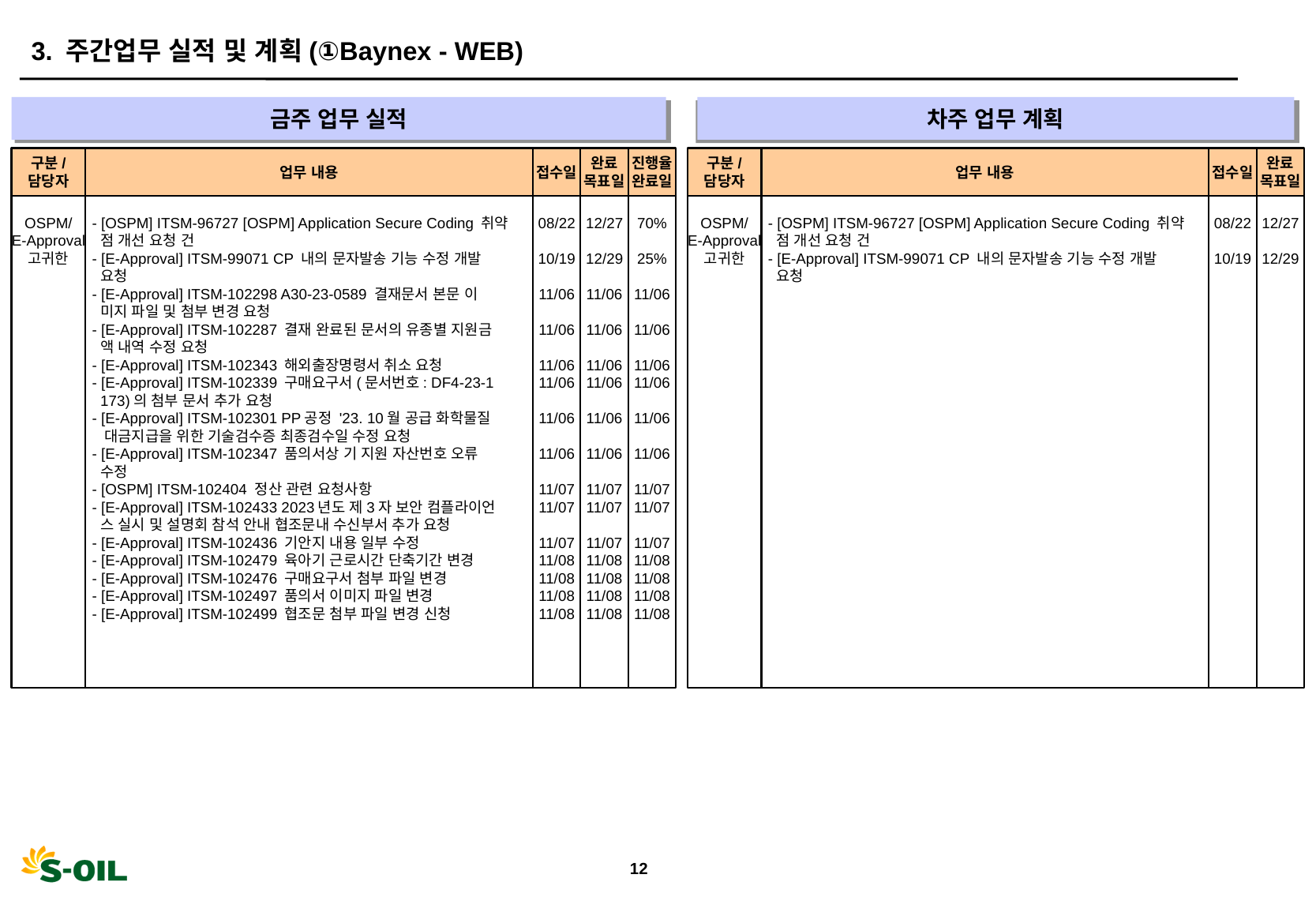

3. 주간업무 실적 및 계획(①Baynex - WEB)
금주 업무 실적
차주 업무 계획
" "
" "
구분/
담당자
업무 내용
접수일
완료
목표일
진행율
완료일
구분/
담당자
업무 내용
접수일
완료
목표일
OSPM/
E-Approval
고귀한

- [OSPM] ITSM-96727 [OSPM] Application Secure Coding 취약
  점 개선 요청 건
- [E-Approval] ITSM-99071 CP 내의 문자발송 기능 수정 개발
  요청
- [E-Approval] ITSM-102298 A30-23-0589 결재문서 본문 이
  미지 파일 및 첨부 변경 요청
- [E-Approval] ITSM-102287 결재 완료된 문서의 유종별 지원금
  액 내역 수정 요청
- [E-Approval] ITSM-102343 해외출장명령서 취소 요청
- [E-Approval] ITSM-102339 구매요구서(문서번호: DF4-23-1
  173)의 첨부 문서 추가 요청
- [E-Approval] ITSM-102301 PP공정 '23. 10월 공급 화학물질
   대금지급을 위한 기술검수증 최종검수일 수정 요청
- [E-Approval] ITSM-102347 품의서상 기 지원 자산번호 오류
  수정
- [OSPM] ITSM-102404 정산 관련 요청사항
- [E-Approval] ITSM-102433 2023년도 제3자 보안 컴플라이언
  스 실시 및 설명회 참석 안내 협조문내 수신부서 추가 요청
- [E-Approval] ITSM-102436 기안지 내용 일부 수정
- [E-Approval] ITSM-102479 육아기 근로시간 단축기간 변경
- [E-Approval] ITSM-102476 구매요구서 첨부 파일 변경
- [E-Approval] ITSM-102497 품의서 이미지 파일 변경
- [E-Approval] ITSM-102499 협조문 첨부 파일 변경 신청
08/22
10/19
11/06
11/06
11/06
11/06
11/06
11/06
11/07
11/07
11/07
11/08
11/08
11/08
11/08
12/27
12/29
11/06
11/06
11/06
11/06
11/06
11/06
11/07
11/07
11/07
11/08
11/08
11/08
11/08
70%
25%
11/06
11/06
11/06
11/06
11/06
11/06
11/07
11/07
11/07
11/08
11/08
11/08
11/08
OSPM/
E-Approval
고귀한

- [OSPM] ITSM-96727 [OSPM] Application Secure Coding 취약
  점 개선 요청 건
- [E-Approval] ITSM-99071 CP 내의 문자발송 기능 수정 개발
  요청
08/22
10/19
12/27
12/29